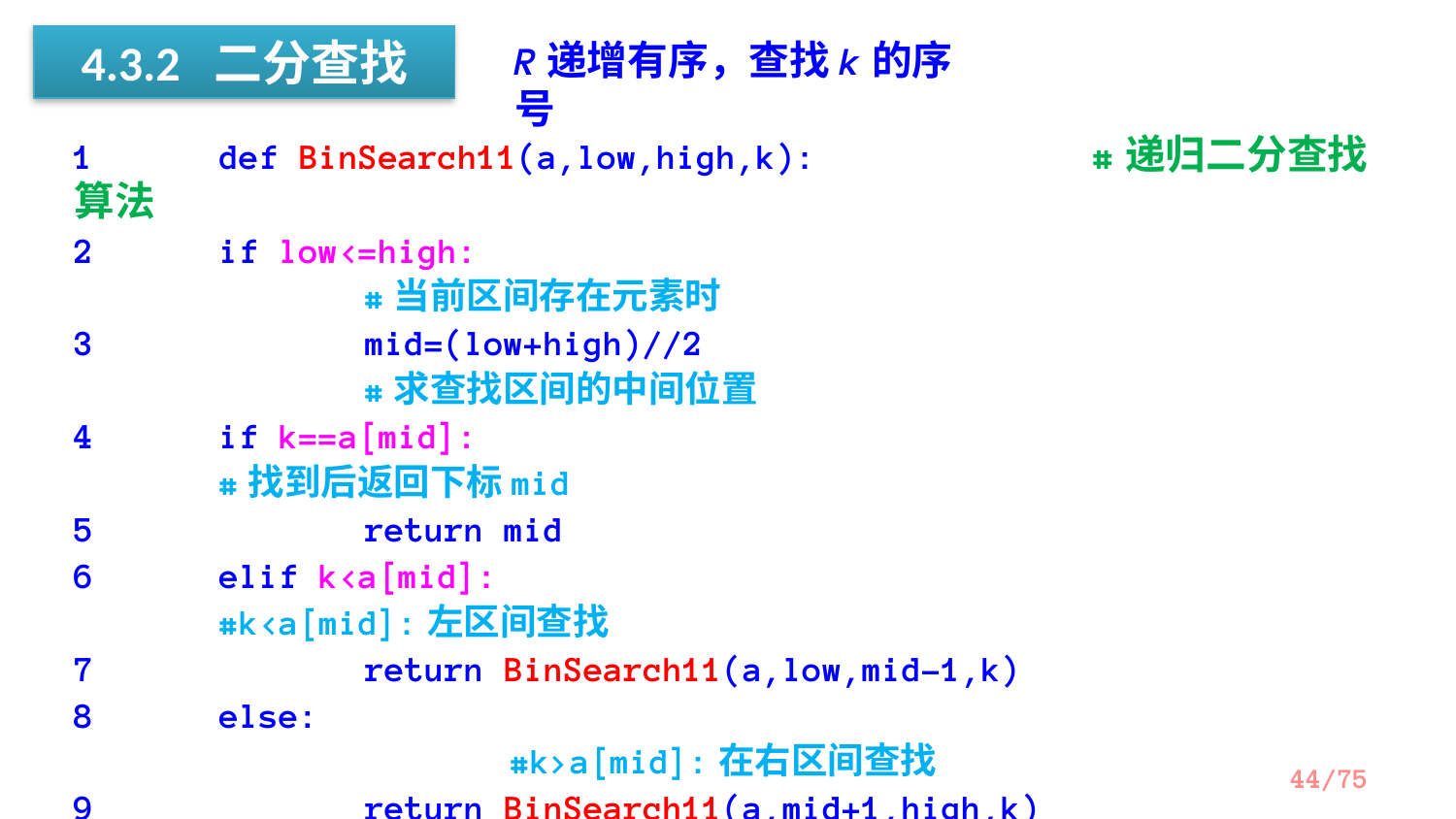

4.3.2  二分查找
R递增有序，查找k的序号
1	def BinSearch11(a,low,high,k):      		#递归二分查找算法
2   	if low<=high:									#当前区间存在元素时
3    		mid=(low+high)//2							#求查找区间的中间位置
4     	if k==a[mid]:								#找到后返回下标mid
5      		return mid
6     	elif k<a[mid]:								#k<a[mid]:左区间查找
7      		return BinSearch11(a,low,mid-1,k)
8     	else:											#k>a[mid]:在右区间查找
9      		return BinSearch11(a,mid+1,high,k)
10  	else:return -1									#查找失败返回-1
11
12	def BinSearch1(a,k): 							#二分查找算法
13		return BinSearch11(a,0,len(a)-1,k)
44/75